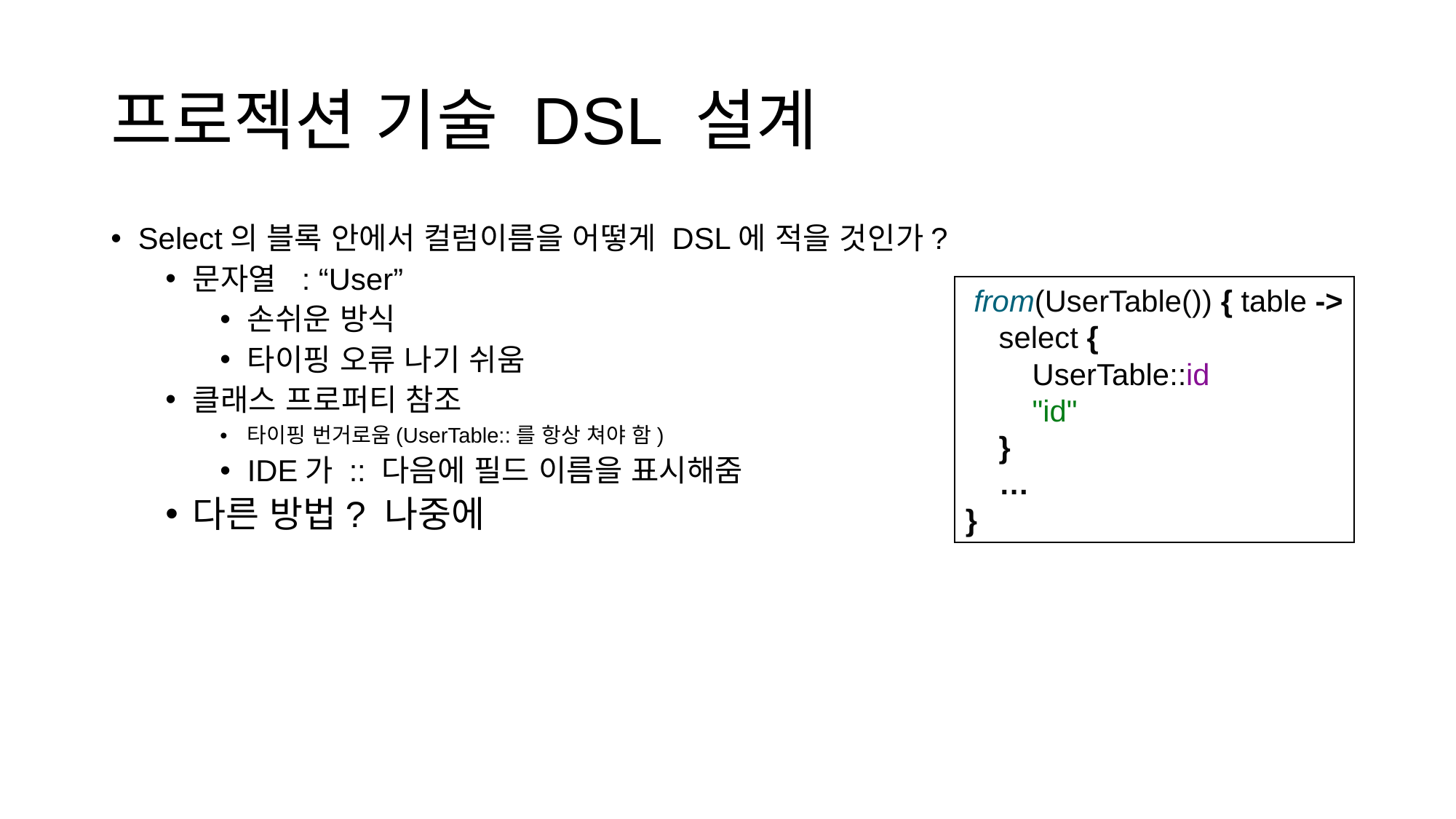

# 프로젝션 기술 DSL 설계
Select의 블록 안에서 컬럼이름을 어떻게 DSL에 적을 것인가?
문자열	: “User”
손쉬운 방식
타이핑 오류 나기 쉬움
클래스 프로퍼티 참조
타이핑 번거로움(UserTable::를 항상 쳐야 함)
IDE가 :: 다음에 필드 이름을 표시해줌
다른 방법? 나중에
 from(UserTable()) { table ->
    select {
        UserTable::id
        "id"
    }
    …
}